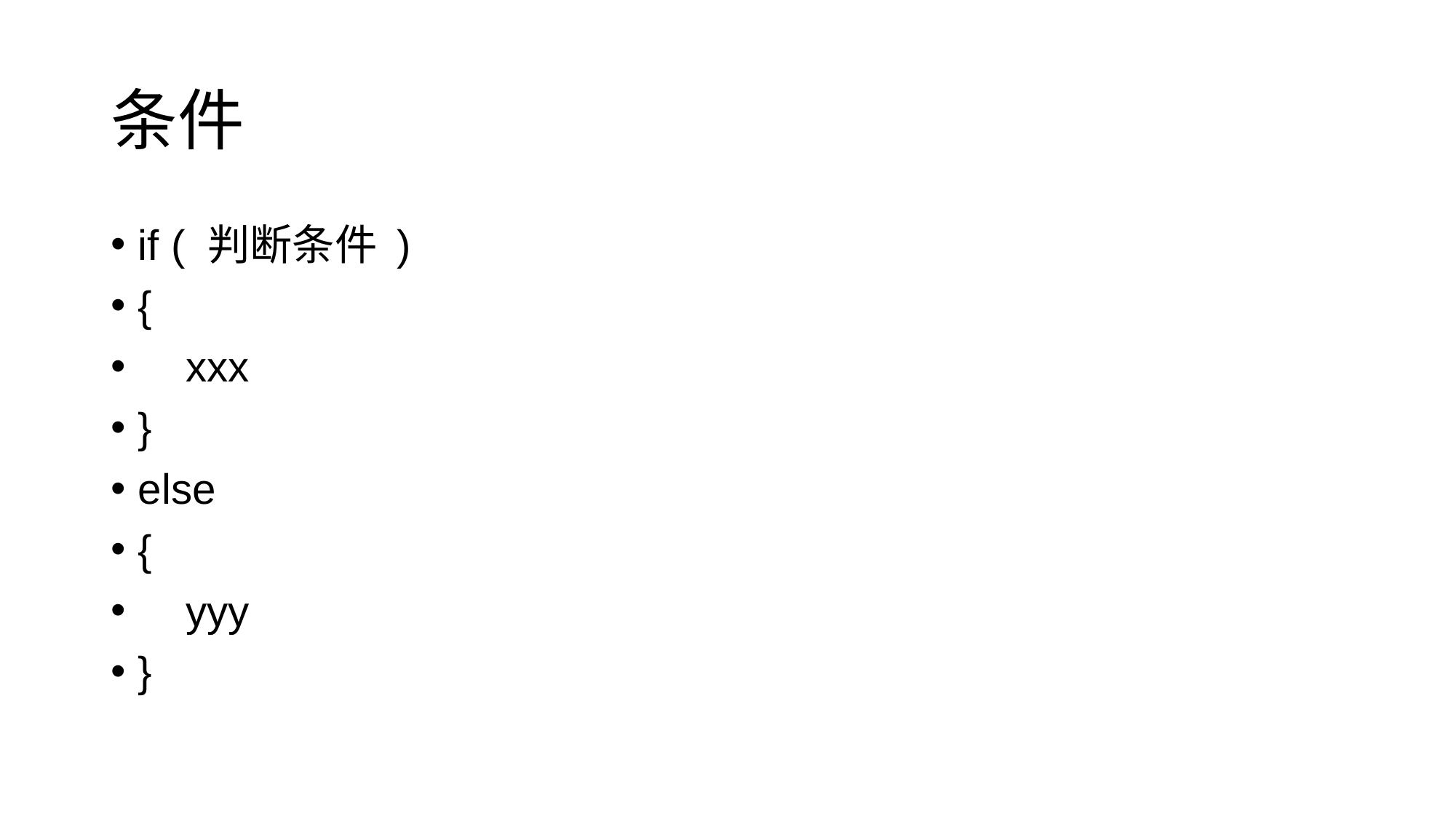

# 条件
if ( 判断条件 )
{
    xxx
}
else
{
    yyy
}